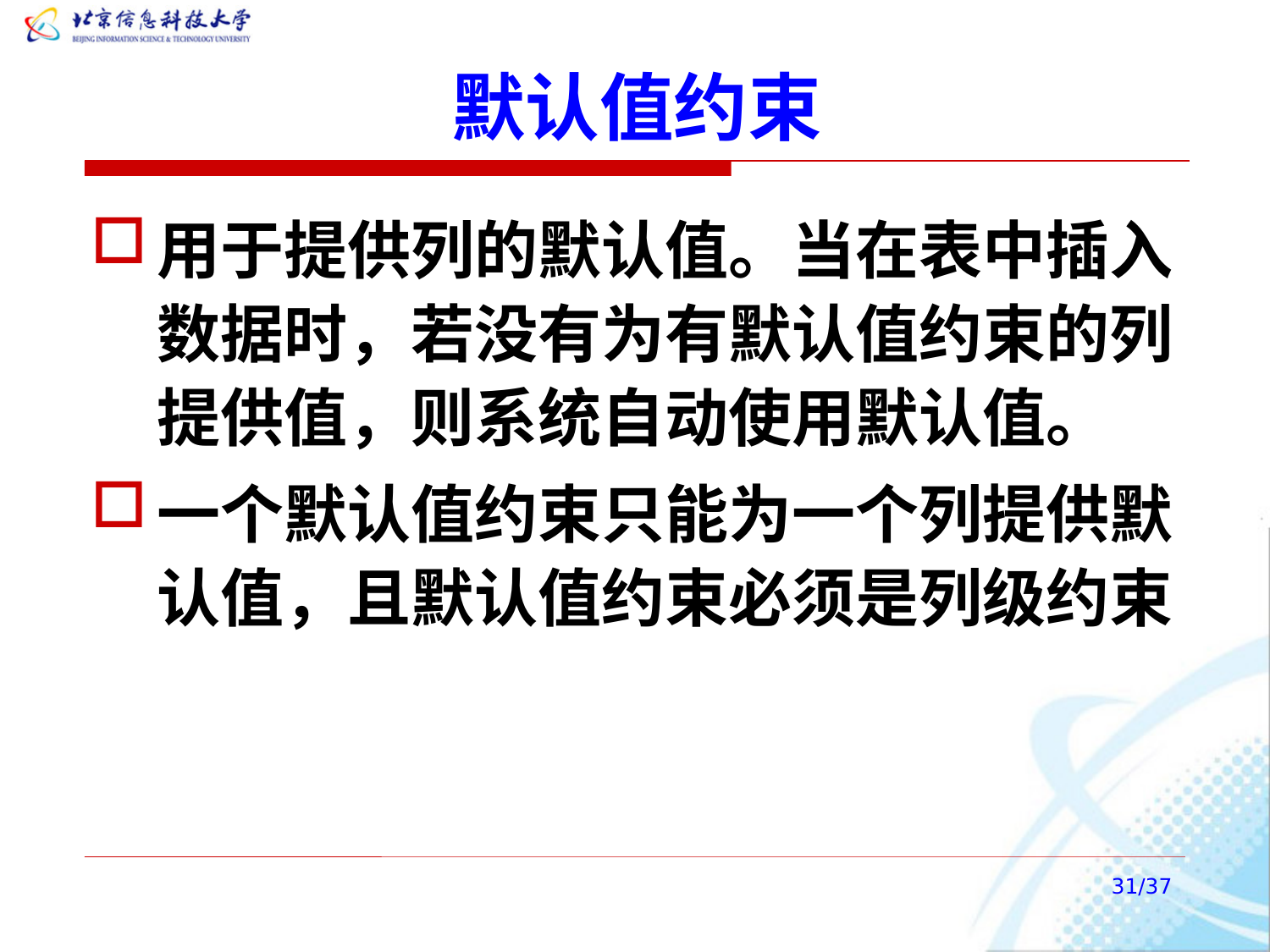

# 默认值约束
用于提供列的默认值。当在表中插入数据时，若没有为有默认值约束的列提供值，则系统自动使用默认值。
一个默认值约束只能为一个列提供默认值，且默认值约束必须是列级约束

31/37